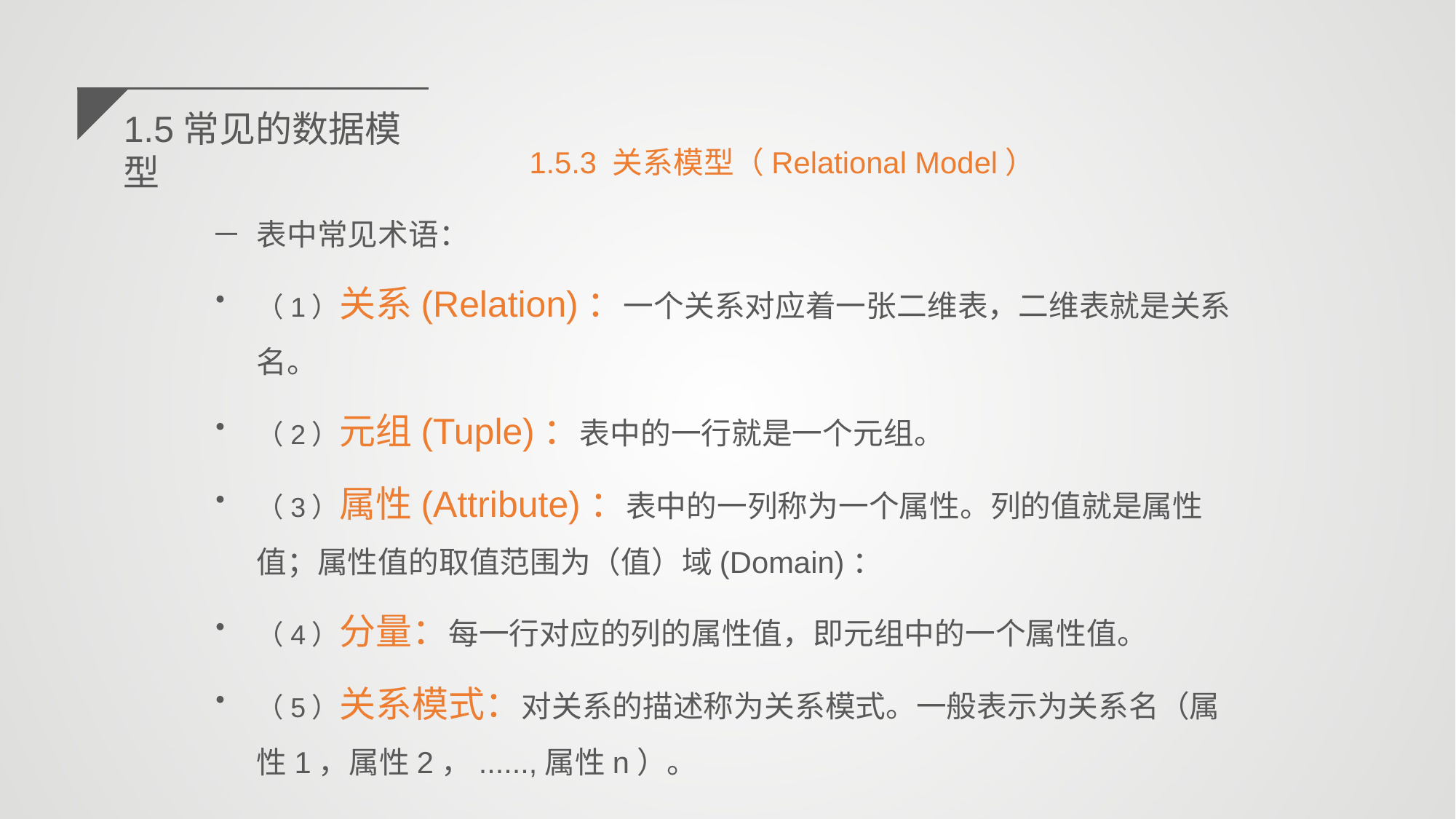

1.5常见的数据模型
1.5.3 关系模型（Relational Model）

表中常见术语：
（1）关系(Relation)：一个关系对应着一张二维表，二维表就是关系名。
（2）元组(Tuple)：表中的一行就是一个元组。
（3）属性(Attribute)：表中的一列称为一个属性。列的值就是属性值；属性值的取值范围为（值）域(Domain)：
（4）分量：每一行对应的列的属性值，即元组中的一个属性值。
（5）关系模式：对关系的描述称为关系模式。一般表示为关系名（属性1，属性2，......,属性n）。